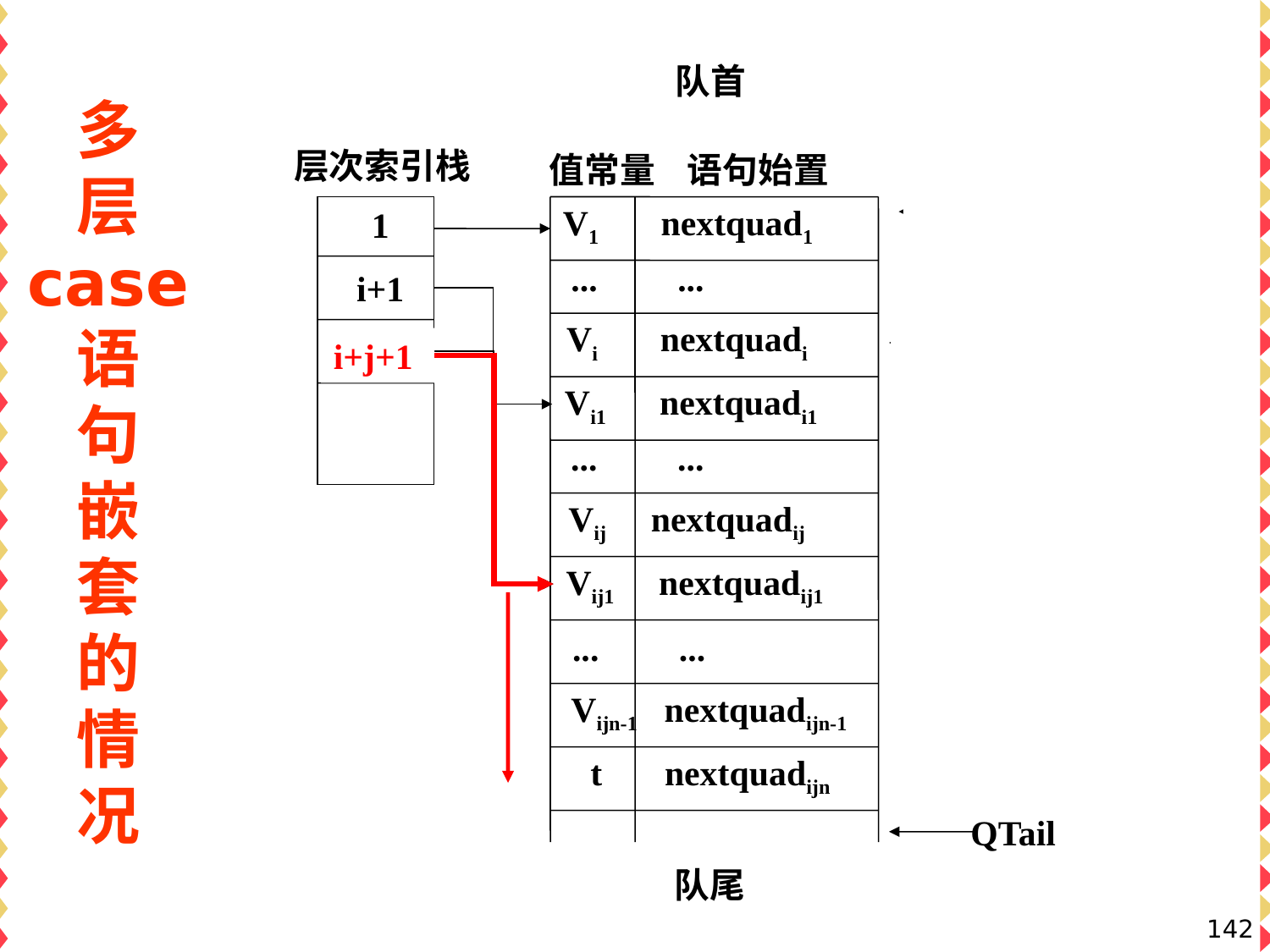

多
层
case
语
句
嵌
套
的
情
况
队首
值常量    语句始置

队尾
层次索引栈

QTail

QTail

V1       nextquad1

1

...         ...

QTail

i+1

Vi       nextquadi

QTail

i+j+1

i+j+1
Vi1      nextquadi1

QTail

...         ...

QTail

Vij     nextquadij

QTail

Vij1     nextquadij1

QTail

...         ...

QTail

Vijn-1   nextquadijn-1

QTail

QTail

t       nextquadijn

142